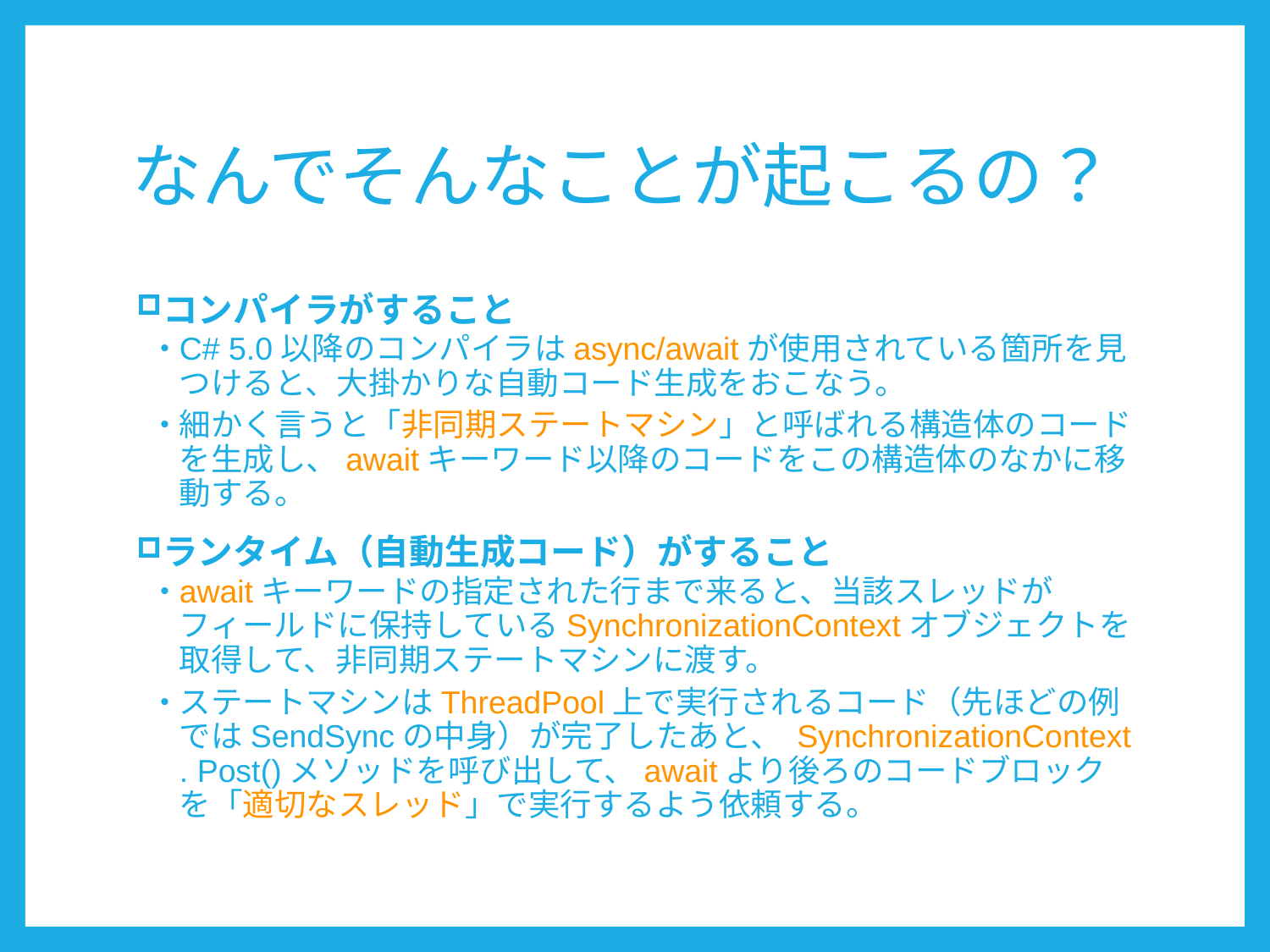

# なんでそんなことが起こるの？
コンパイラがすること
C# 5.0以降のコンパイラはasync/awaitが使用されている箇所を見つけると、大掛かりな自動コード生成をおこなう。
細かく言うと「非同期ステートマシン」と呼ばれる構造体のコードを生成し、awaitキーワード以降のコードをこの構造体のなかに移動する。
ランタイム（自動生成コード）がすること
awaitキーワードの指定された行まで来ると、当該スレッドがフィールドに保持しているSynchronizationContextオブジェクトを取得して、非同期ステートマシンに渡す。
ステートマシンはThreadPool上で実行されるコード（先ほどの例ではSendSyncの中身）が完了したあと、 SynchronizationContext . Post()メソッドを呼び出して、awaitより後ろのコードブロックを「適切なスレッド」で実行するよう依頼する。